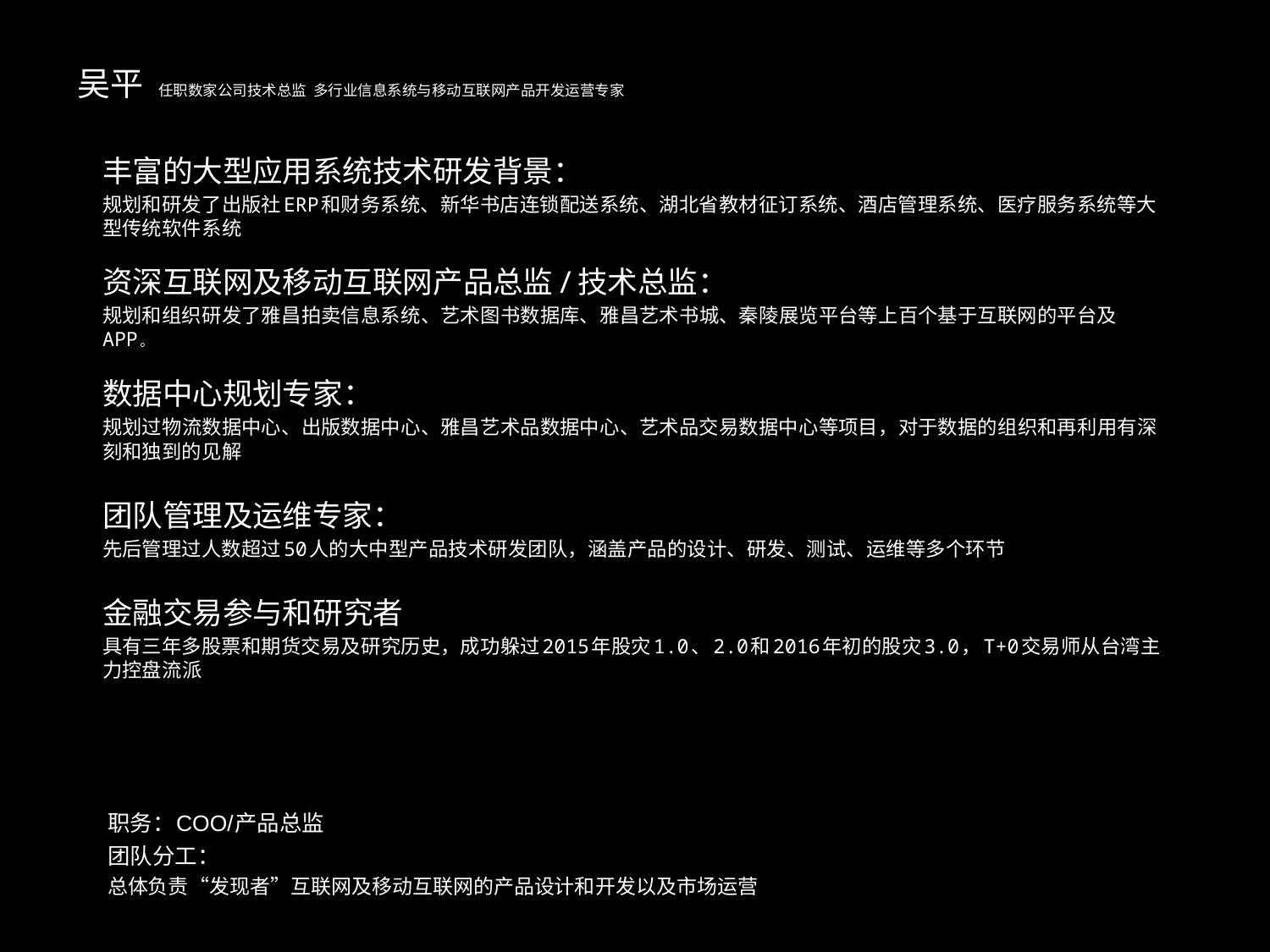

# 吴平  任职数家公司技术总监  多行业信息系统与移动互联网产品开发运营专家
丰富的大型应用系统技术研发背景：
规划和研发了出版社ERP和财务系统、新华书店连锁配送系统、湖北省教材征订系统、酒店管理系统、医疗服务系统等大型传统软件系统

资深互联网及移动互联网产品总监/技术总监：
规划和组织研发了雅昌拍卖信息系统、艺术图书数据库、雅昌艺术书城、秦陵展览平台等上百个基于互联网的平台及APP。

数据中心规划专家：
规划过物流数据中心、出版数据中心、雅昌艺术品数据中心、艺术品交易数据中心等项目，对于数据的组织和再利用有深刻和独到的见解

团队管理及运维专家：
先后管理过人数超过50人的大中型产品技术研发团队，涵盖产品的设计、研发、测试、运维等多个环节

金融交易参与和研究者
具有三年多股票和期货交易及研究历史，成功躲过2015年股灾1.0、2.0和2016年初的股灾3.0，T+0交易师从台湾主力控盘流派

职务：COO/产品总监
团队分工：
总体负责“发现者”互联网及移动互联网的产品设计和开发以及市场运营